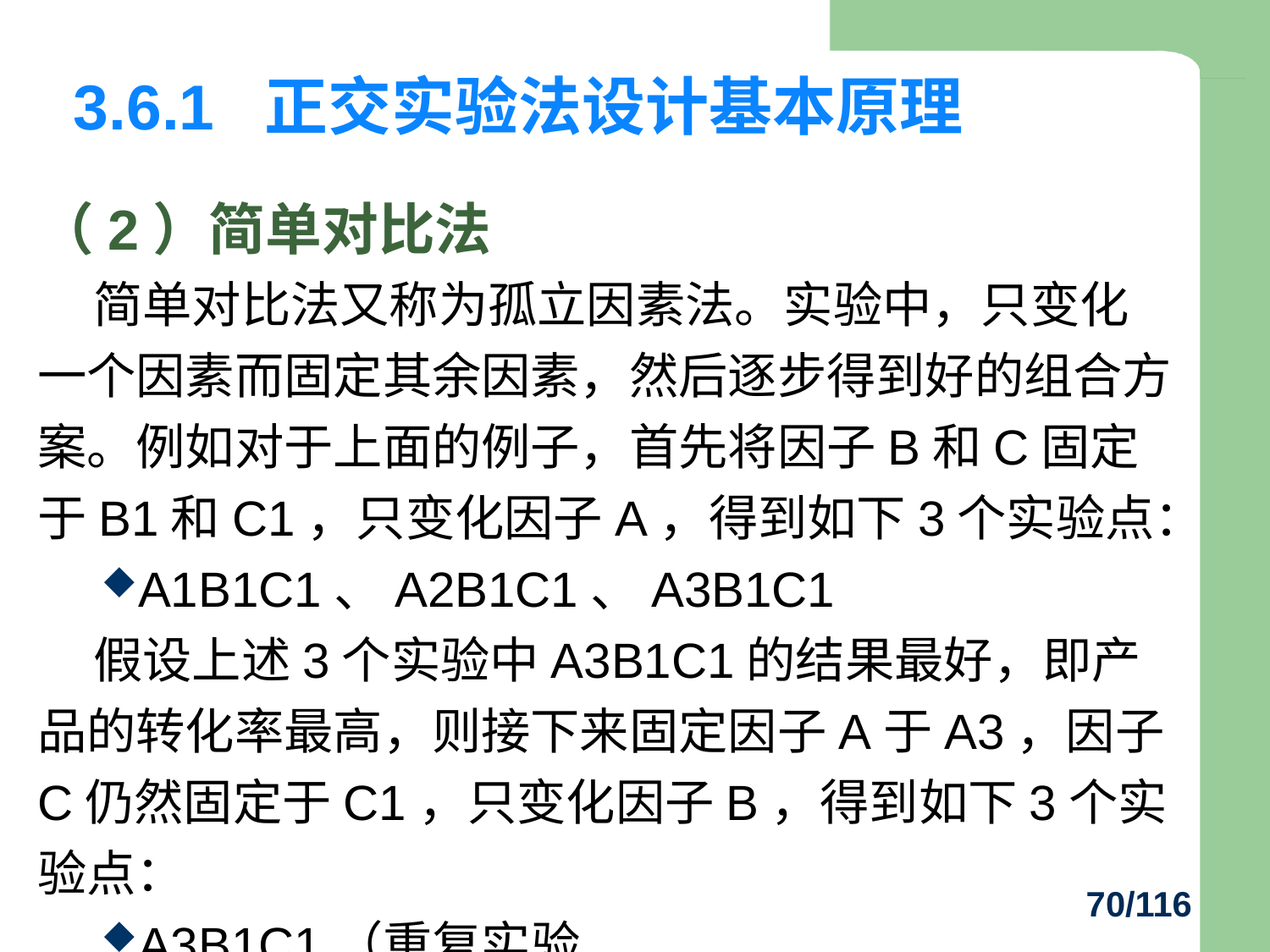

# 3.6.1  正交实验法设计基本原理
（2）简单对比法
    简单对比法又称为孤立因素法。实验中，只变化一个因素而固定其余因素，然后逐步得到好的组合方案。例如对于上面的例子，首先将因子B和C固定于B1和C1，只变化因子A，得到如下3个实验点：
A1B1C1、A2B1C1、A3B1C1
    假设上述3个实验中A3B1C1的结果最好，即产品的转化率最高，则接下来固定因子A于A3，因子C仍然固定于C1，只变化因子B，得到如下3个实验点：
A3B1C1（重复实验点）、A3B2C1、A3B3C1

70/116